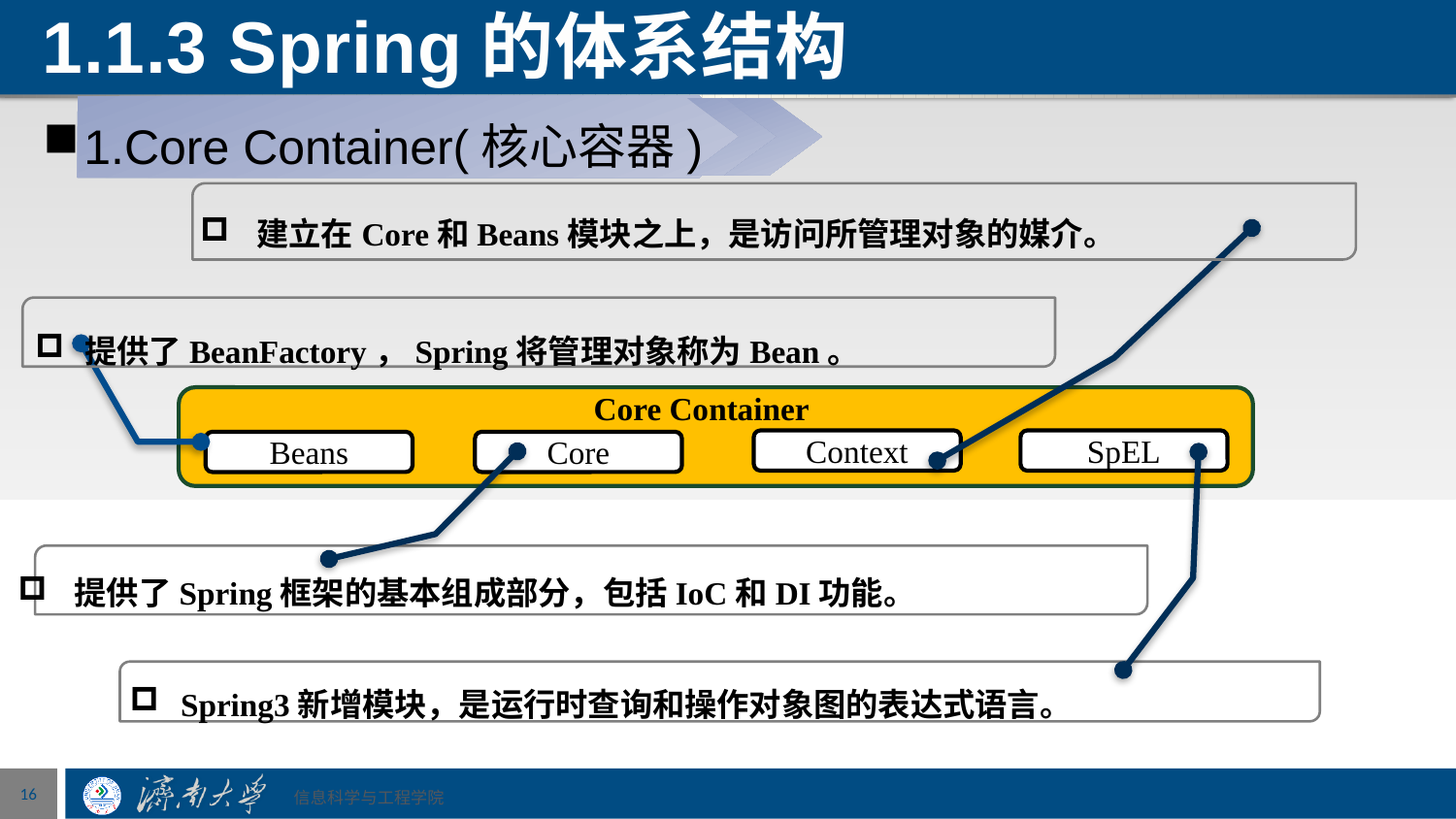

# 1.1.3 Spring的体系结构

1.Core Container(核心容器)

  建立在Core和Beans模块之上，是访问所管理对象的媒介。

 提供了BeanFactory，Spring将管理对象称为Bean。

  Core Container

Context
SpEL
Beans
Core

  Spring3新增模块，是运行时查询和操作对象图的表达式语言。

  提供了Spring框架的基本组成部分，包括IoC和DI功能。